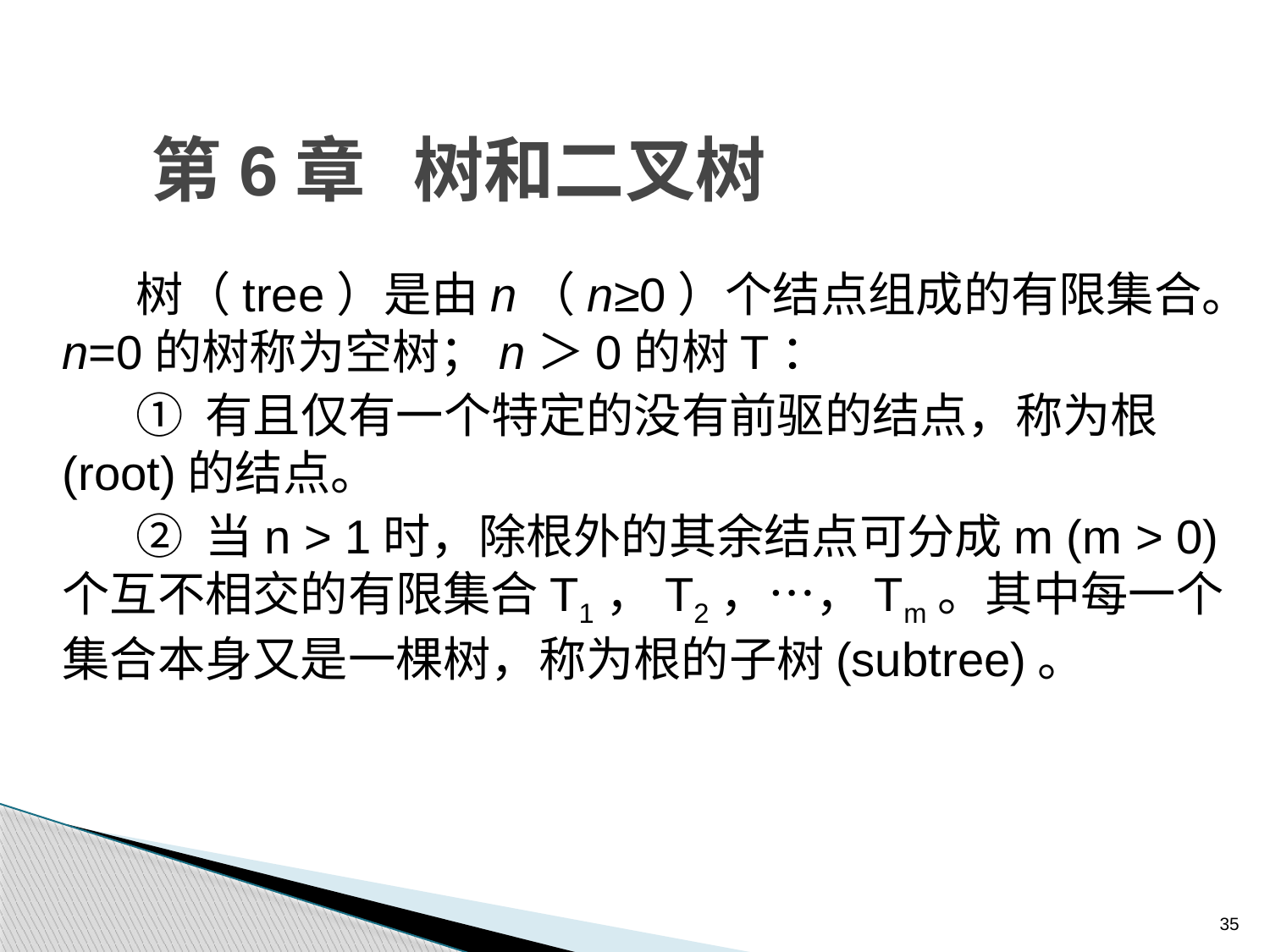

# 第6章   树和二叉树
树（tree）是由n（n≥0）个结点组成的有限集合。n=0的树称为空树；n＞0的树T：
① 有且仅有一个特定的没有前驱的结点，称为根(root)的结点。
② 当n > 1时，除根外的其余结点可分成m (m > 0)个互不相交的有限集合T1，T2，…，Tm。其中每一个集合本身又是一棵树，称为根的子树(subtree)。
35